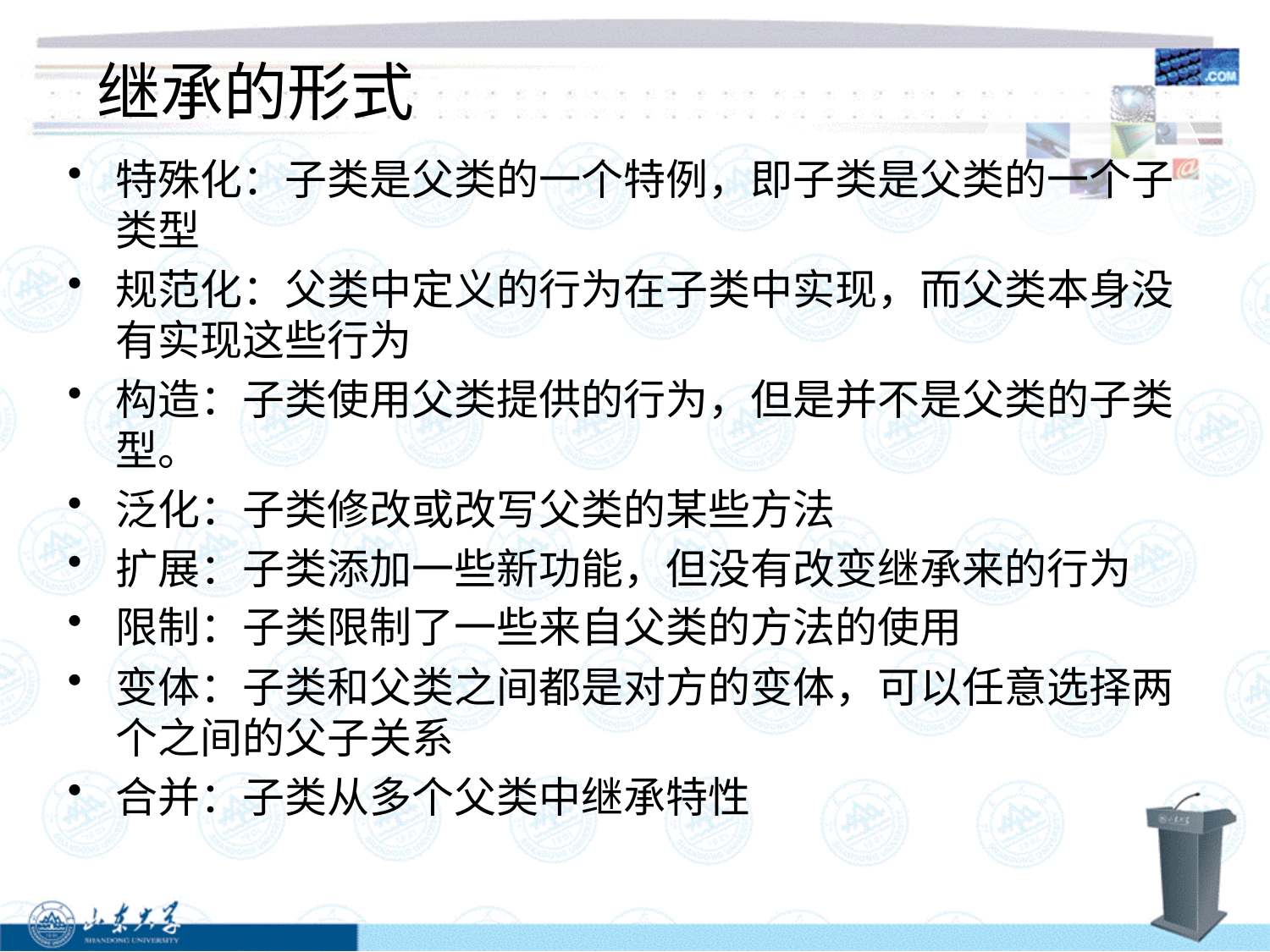

# 继承的形式
特殊化：子类是父类的一个特例，即子类是父类的一个子类型
规范化：父类中定义的行为在子类中实现，而父类本身没有实现这些行为
构造：子类使用父类提供的行为，但是并不是父类的子类型。
泛化：子类修改或改写父类的某些方法
扩展：子类添加一些新功能，但没有改变继承来的行为
限制：子类限制了一些来自父类的方法的使用
变体：子类和父类之间都是对方的变体，可以任意选择两个之间的父子关系
合并：子类从多个父类中继承特性